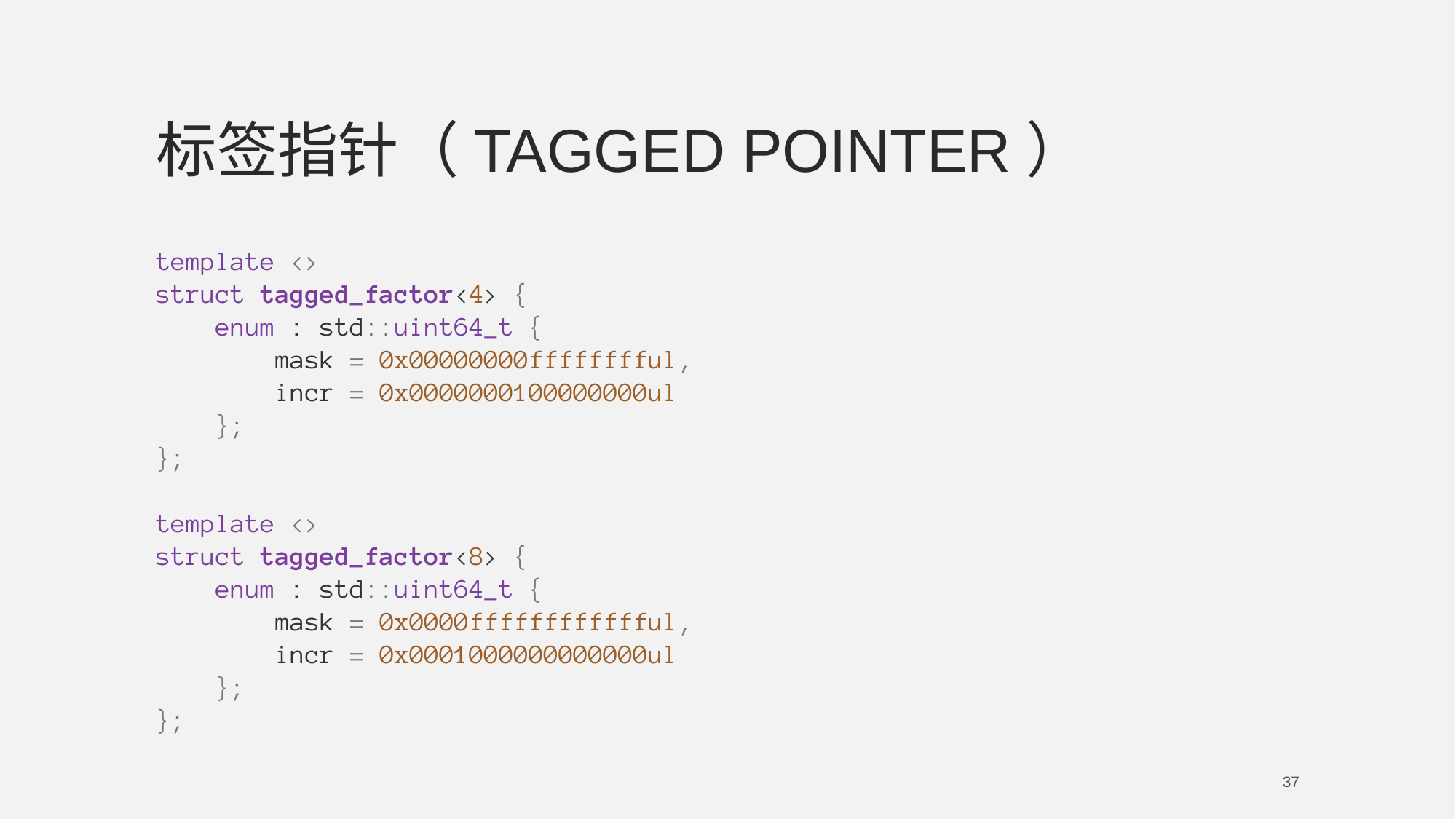

# 标签指针（Tagged pointer）
template <>
struct tagged_factor<4> {
    enum : std::uint64_t {
        mask = 0x00000000fffffffful,
        incr = 0x0000000100000000ul
    };
};

template <>
struct tagged_factor<8> {
    enum : std::uint64_t {
        mask = 0x0000fffffffffffful,
        incr = 0x0001000000000000ul
    };
};
37